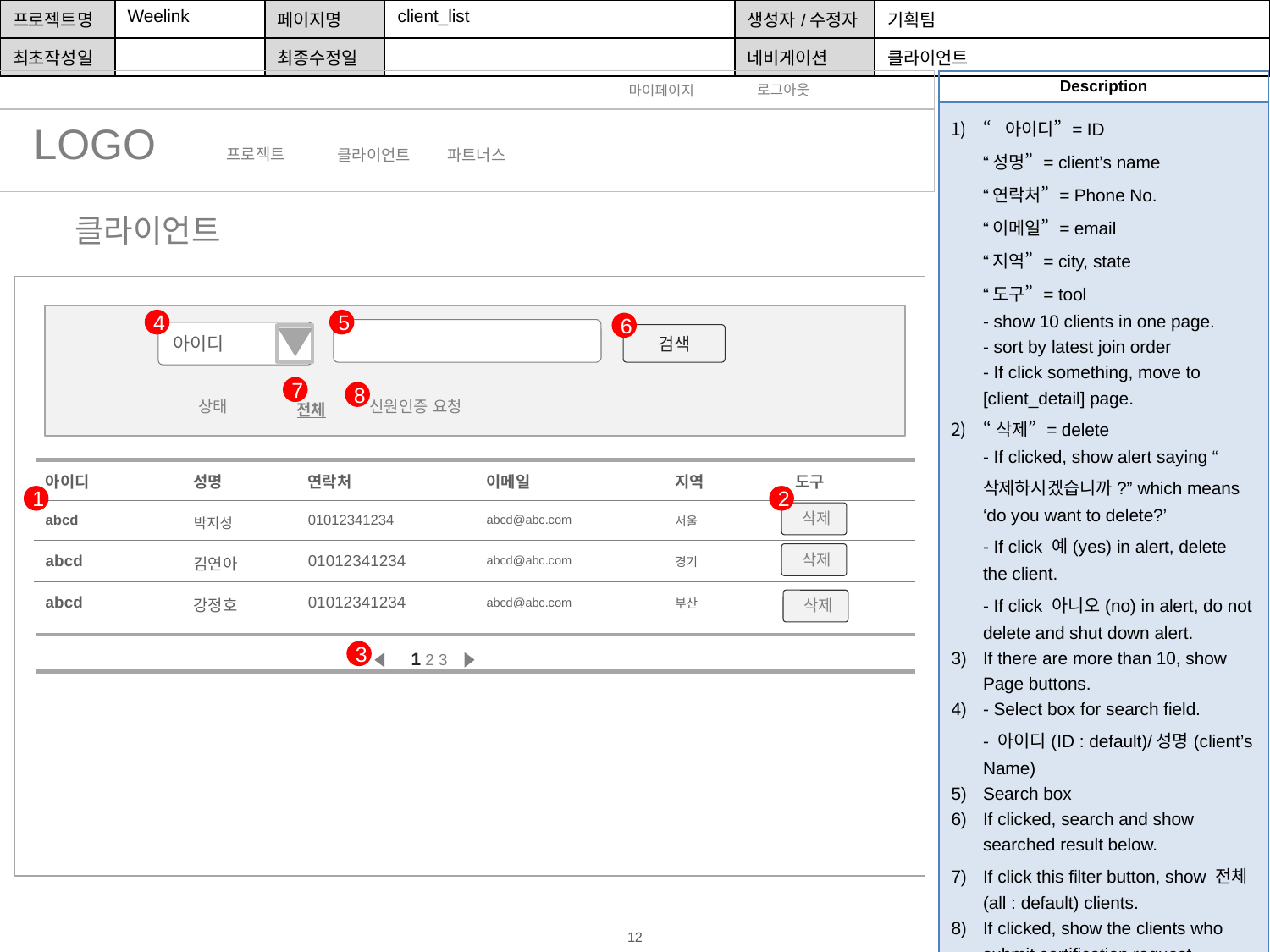

| 프로젝트명 | Weelink | 페이지명 | client\_list | 생성자/수정자 | 기획팀 |
| --- | --- | --- | --- | --- | --- |
| 최초작성일 |  | 최종수정일 |  | 네비게이션 | 클라이언트 |

| Description |
| --- |
| “아이디” = ID “성명” = client’s name “연락처” = Phone No. “이메일” = email “지역” = city, state “도구” = tool - show 10 clients in one page. - sort by latest join order - If click something, move to [client\_detail] page. “삭제” = delete - If clicked, show alert saying “삭제하시겠습니까?” which means ‘do you want to delete?’ - If click 예(yes) in alert, delete the client. - If click 아니오(no) in alert, do not delete and shut down alert. If there are more than 10, show Page buttons. - Select box for search field. - 아이디(ID : default)/성명(client’s Name) Search box If clicked, search and show searched result below. If click this filter button, show 전체(all : default) clients. If clicked, show the clients who submit certification request. |
로그아웃
마이페이지

LOGO
프로젝트
클라이언트
파트너스
클라이언트

4
5
6

아이디
검색

7
8
상태
신원인증 요청
전체
| 아이디 | 성명 | 연락처 | 이메일 | 지역 | 도구 |
| --- | --- | --- | --- | --- | --- |
| abcd | 박지성 | 01012341234 | abcd@abc.com | 서울 |  |
| abcd | 김연아 | 01012341234 | abcd@abc.com | 경기 |  |
| abcd | 강정호 | 01012341234 | abcd@abc.com | 부산 |  |
1
2
삭제

삭제

삭제

3
1 2 3